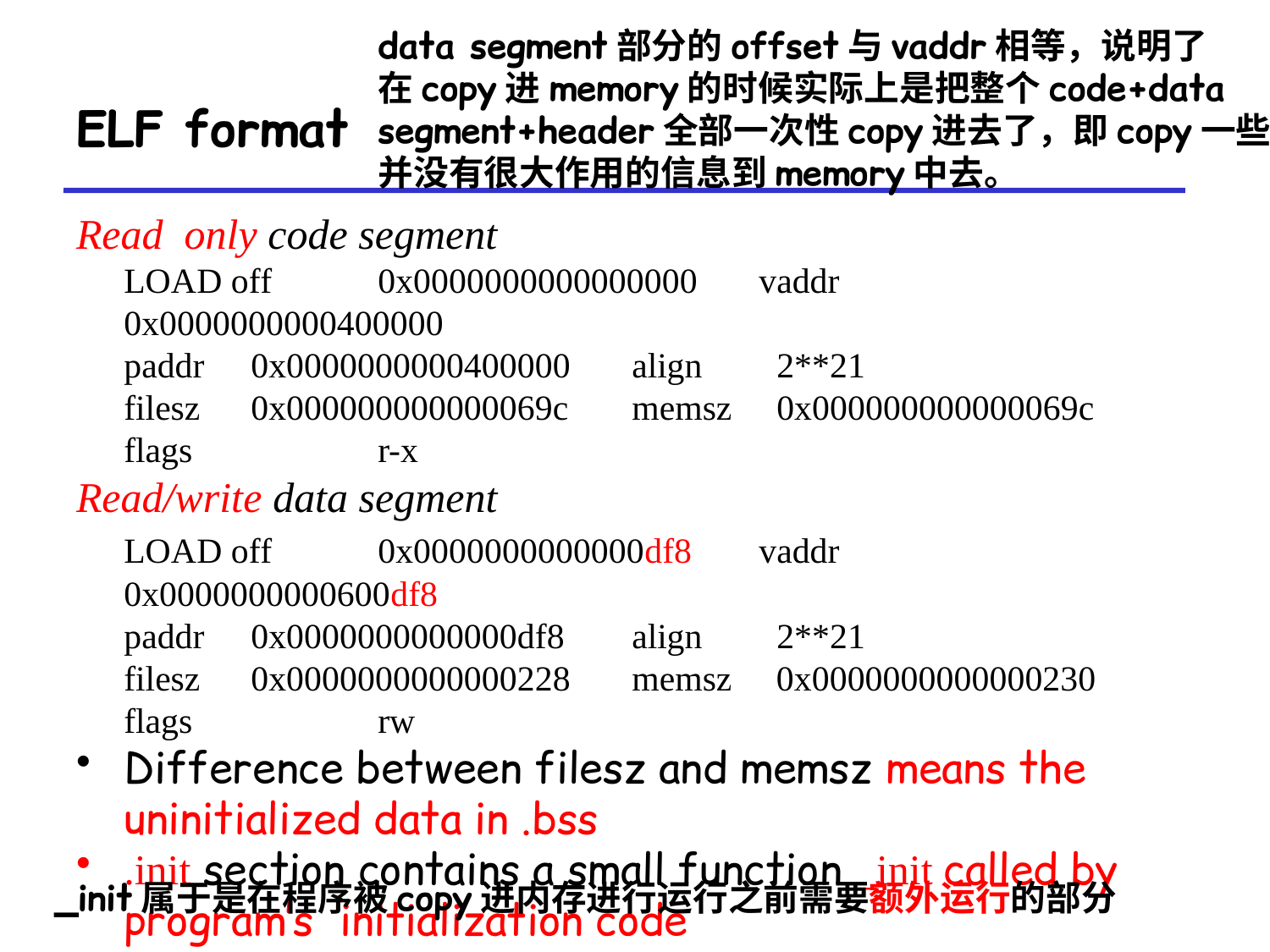

data segment部分的offset与vaddr相等，说明了
在copy进memory的时候实际上是把整个code+data
segment+header全部一次性copy进去了，即copy一些
并没有很大作用的信息到memory中去。
# ELF format
Read  only code segment
	LOAD off 	0x0000000000000000 	vaddr	  0x0000000000400000
	paddr   	0x0000000000400000 	align	  2**21
	filesz    	0x000000000000069c 	memsz	  0x000000000000069c
 	flags		r-x
Read/write data segment
	LOAD off 	0x0000000000000df8 	vaddr	  0x0000000000600df8
	paddr    	0x0000000000000df8 	align	  2**21
	filesz    	0x0000000000000228 	memsz     0x0000000000000230
 	flags		rw
Difference between filesz and memsz means the uninitialized data in .bss
.init section contains a small function _init called by program’s  initialization code
29
_init属于是在程序被copy进内存进行运行之前需要额外运行的部分